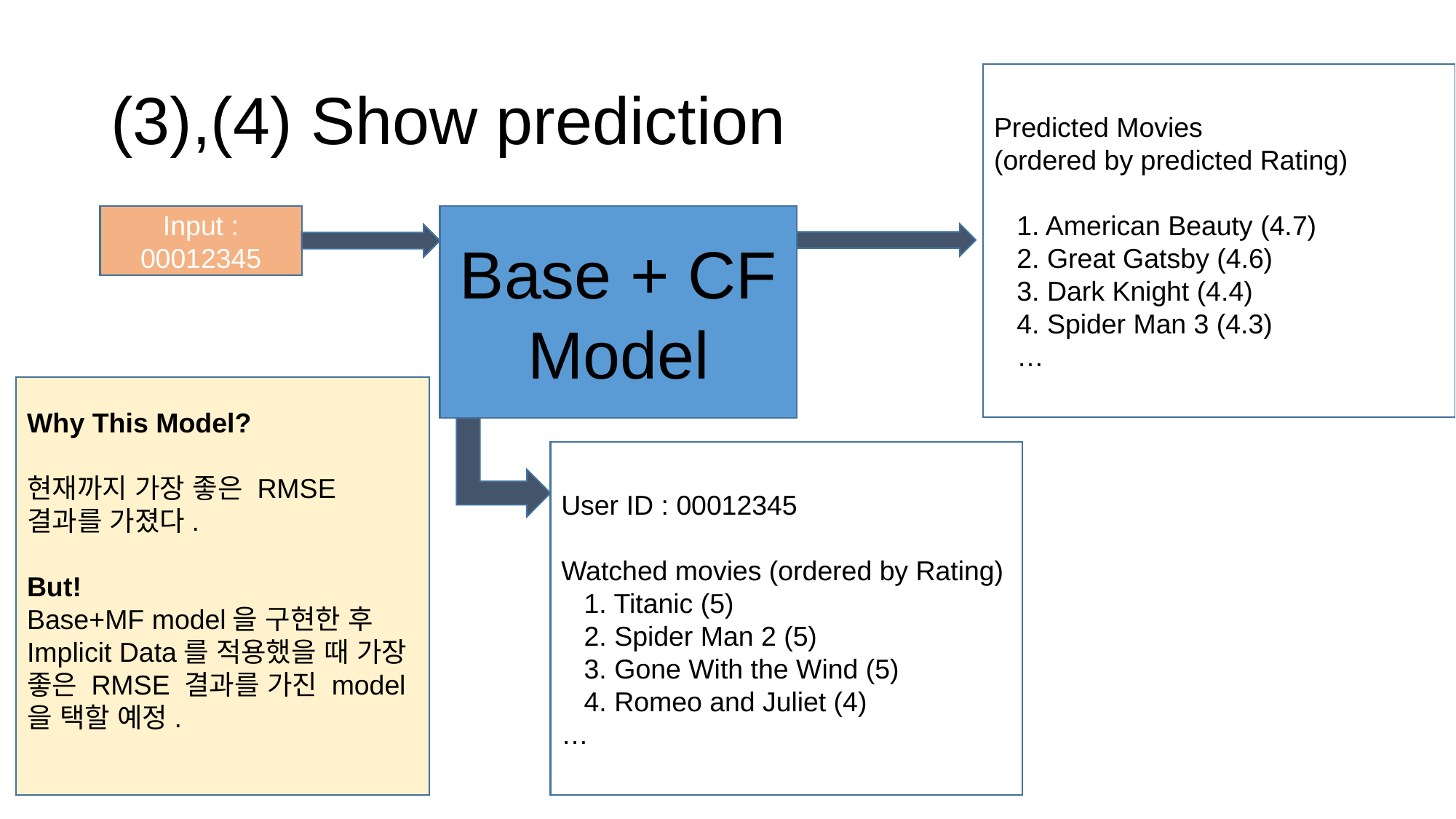

# (3),(4) Show prediction
Predicted Movies
(ordered by predicted Rating)

   1. American Beauty (4.7)
   2. Great Gatsby (4.6)
   3. Dark Knight (4.4)
   4. Spider Man 3 (4.3)
   …
Input : 00012345
Base + CF
Model

Why This Model?

현재까지 가장 좋은 RMSE 결과를 가졌다.

But!
Base+MF model을 구현한 후
Implicit Data를 적용했을 때 가장 좋은 RMSE 결과를 가진 model을 택할 예정.

User ID : 00012345

Watched movies (ordered by Rating)
   1. Titanic (5)
   2. Spider Man 2 (5)
   3. Gone With the Wind (5)
   4. Romeo and Juliet (4)
…